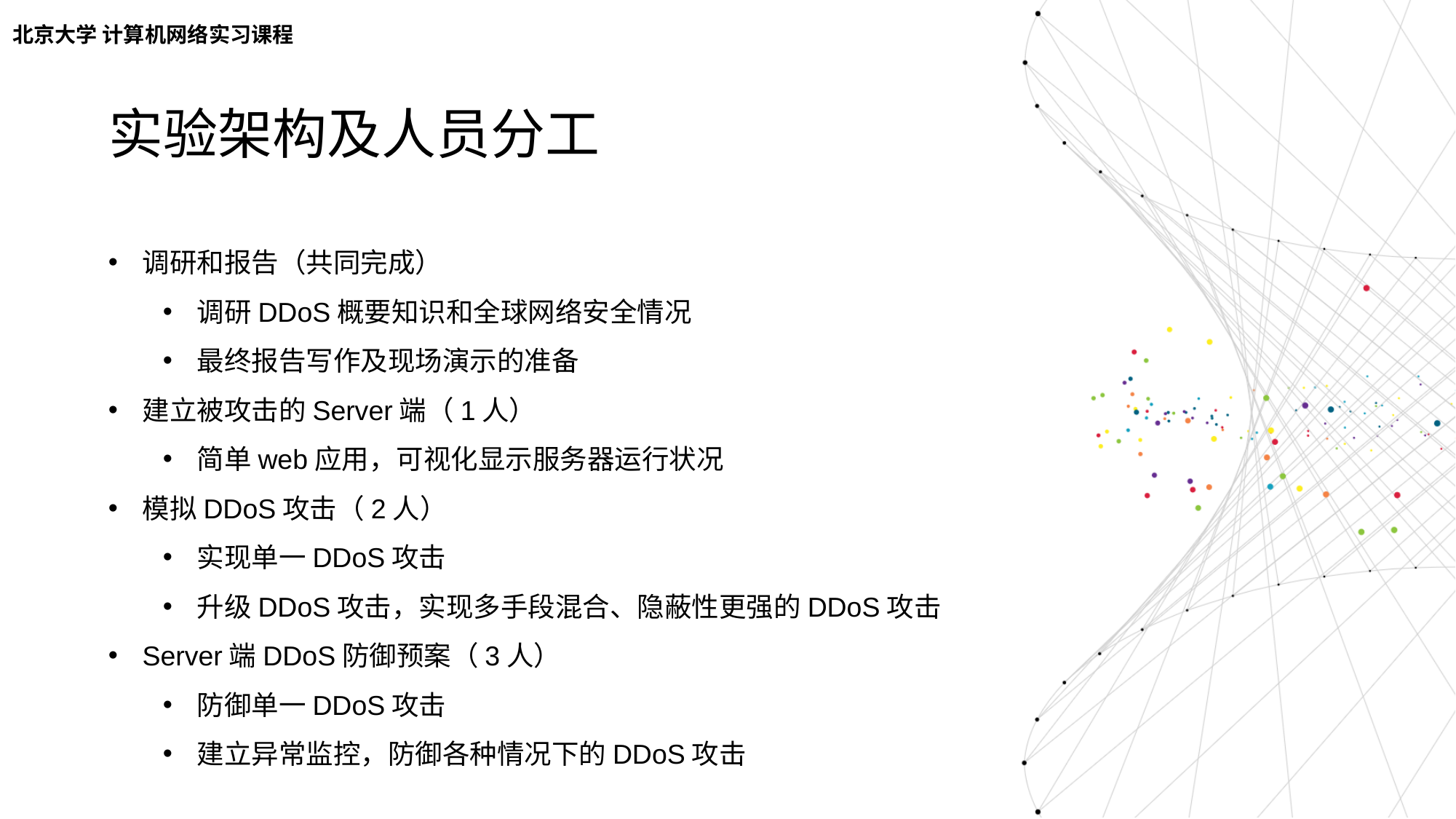

北京大学 计算机网络实习课程
实验架构及人员分工
调研和报告（共同完成）
调研DDoS概要知识和全球网络安全情况
最终报告写作及现场演示的准备
建立被攻击的Server端（1人）
简单web应用，可视化显示服务器运行状况
模拟DDoS攻击（2人）
实现单一DDoS攻击
升级DDoS攻击，实现多手段混合、隐蔽性更强的DDoS攻击
Server端DDoS防御预案（3人）
防御单一DDoS攻击
建立异常监控，防御各种情况下的DDoS攻击